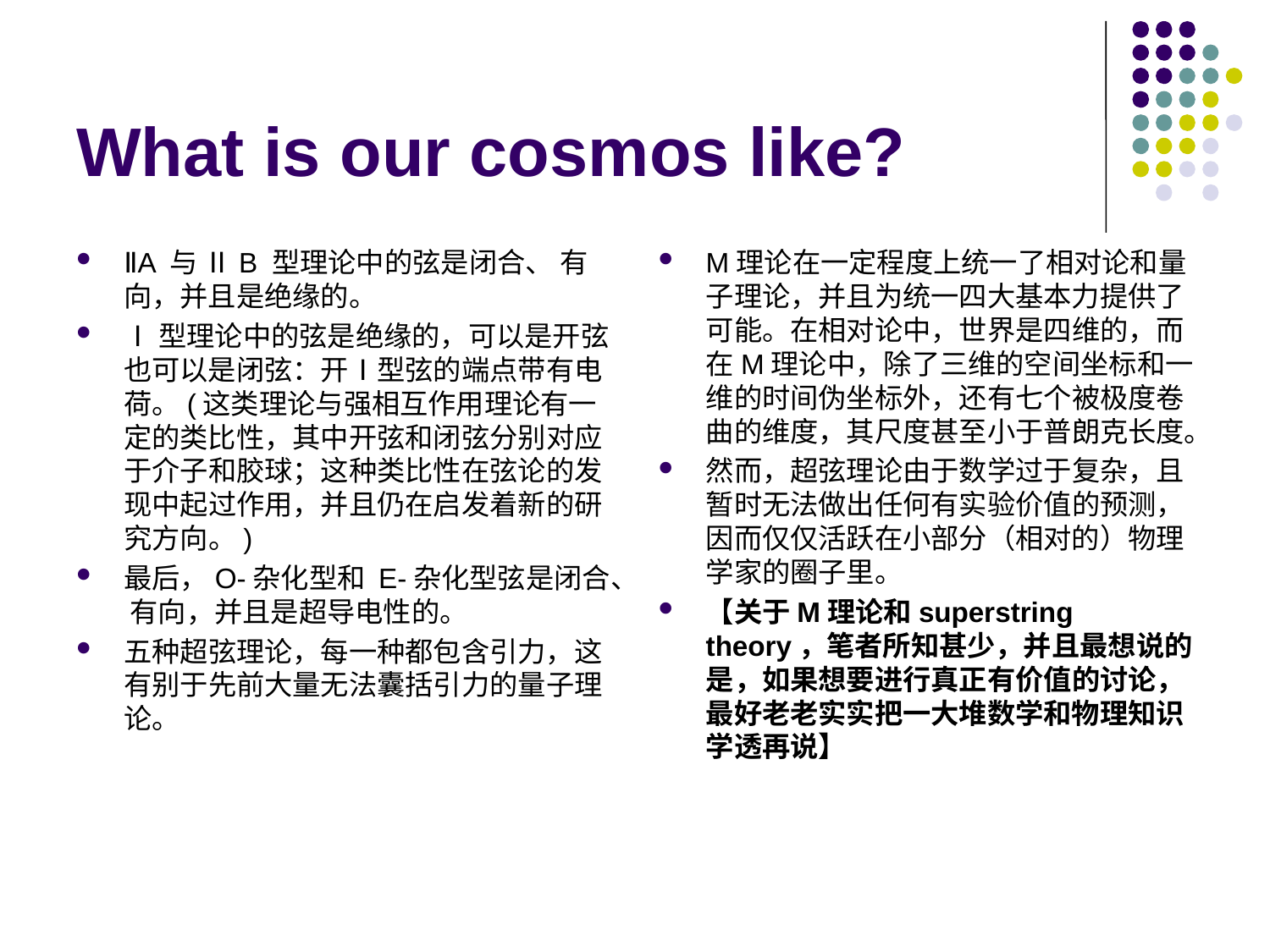

# What is our cosmos like?
ⅡA 与 ⅡB 型理论中的弦是闭合、 有向，并且是绝缘的。
Ⅰ型理论中的弦是绝缘的，可以是开弦也可以是闭弦：开Ⅰ型弦的端点带有电荷。(这类理论与强相互作用理论有一定的类比性，其中开弦和闭弦分别对应于介子和胶球；这种类比性在弦论的发现中起过作用，并且仍在启发着新的研究方向。)
最后，O-杂化型和 E-杂化型弦是闭合、 有向，并且是超导电性的。
五种超弦理论，每一种都包含引力，这有别于先前大量无法囊括引力的量子理论。
M理论在一定程度上统一了相对论和量子理论，并且为统一四大基本力提供了可能。在相对论中，世界是四维的，而在M理论中，除了三维的空间坐标和一维的时间伪坐标外，还有七个被极度卷曲的维度，其尺度甚至小于普朗克长度。
然而，超弦理论由于数学过于复杂，且暂时无法做出任何有实验价值的预测，因而仅仅活跃在小部分（相对的）物理学家的圈子里。
【关于M理论和superstring theory，笔者所知甚少，并且最想说的是，如果想要进行真正有价值的讨论，最好老老实实把一大堆数学和物理知识学透再说】